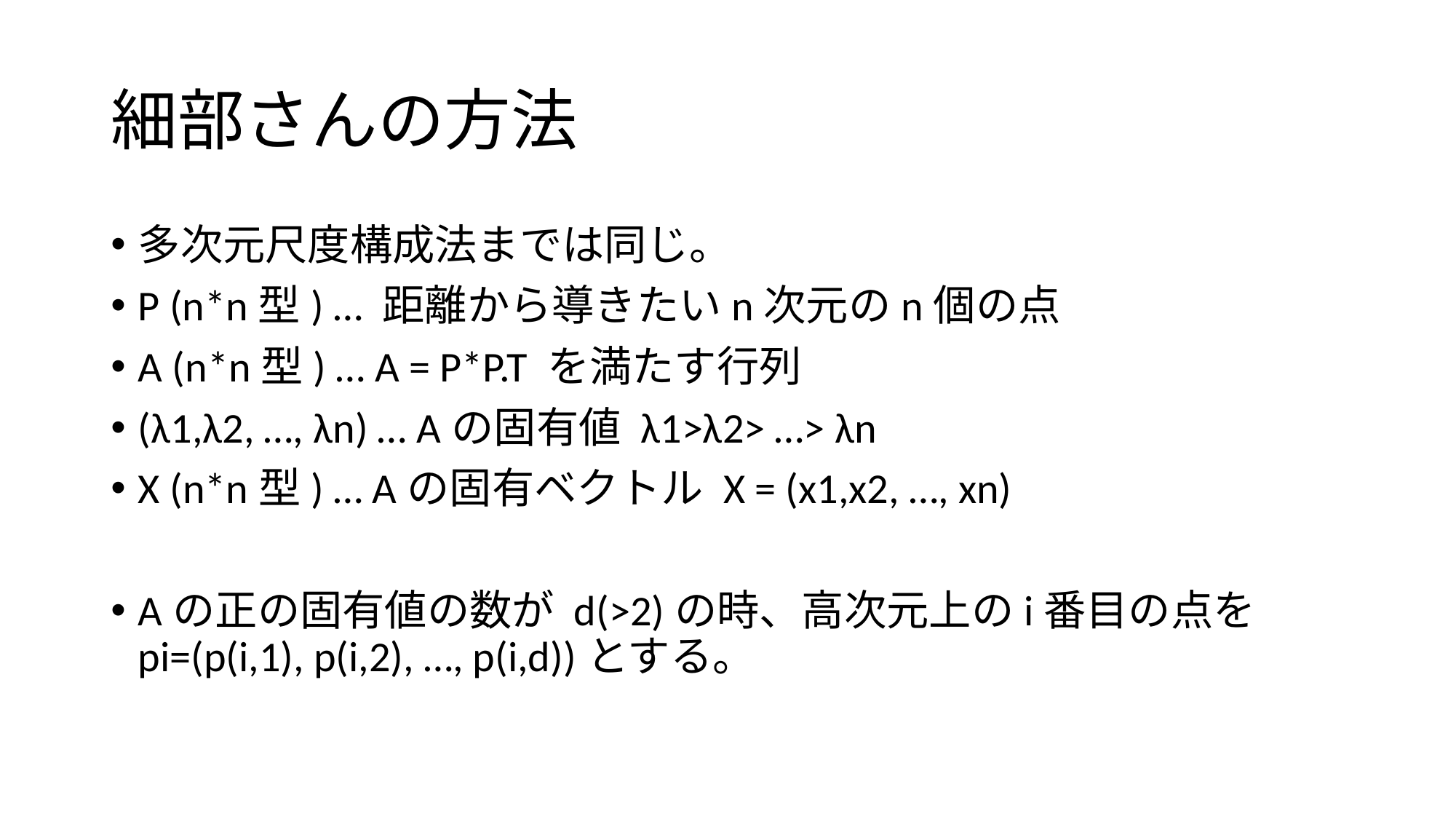

# 細部さんの方法
多次元尺度構成法までは同じ。
P (n*n型) … 距離から導きたいn次元のn個の点
A (n*n型) … A = P*P.T を満たす行列
(λ1,λ2, …, λn) … Aの固有値 λ1>λ2> …> λn
X (n*n型) … Aの固有ベクトル X = (x1,x2, …, xn)

Aの正の固有値の数が d(>2)の時、高次元上のi番目の点をpi=(p(i,1), p(i,2), …, p(i,d))とする。